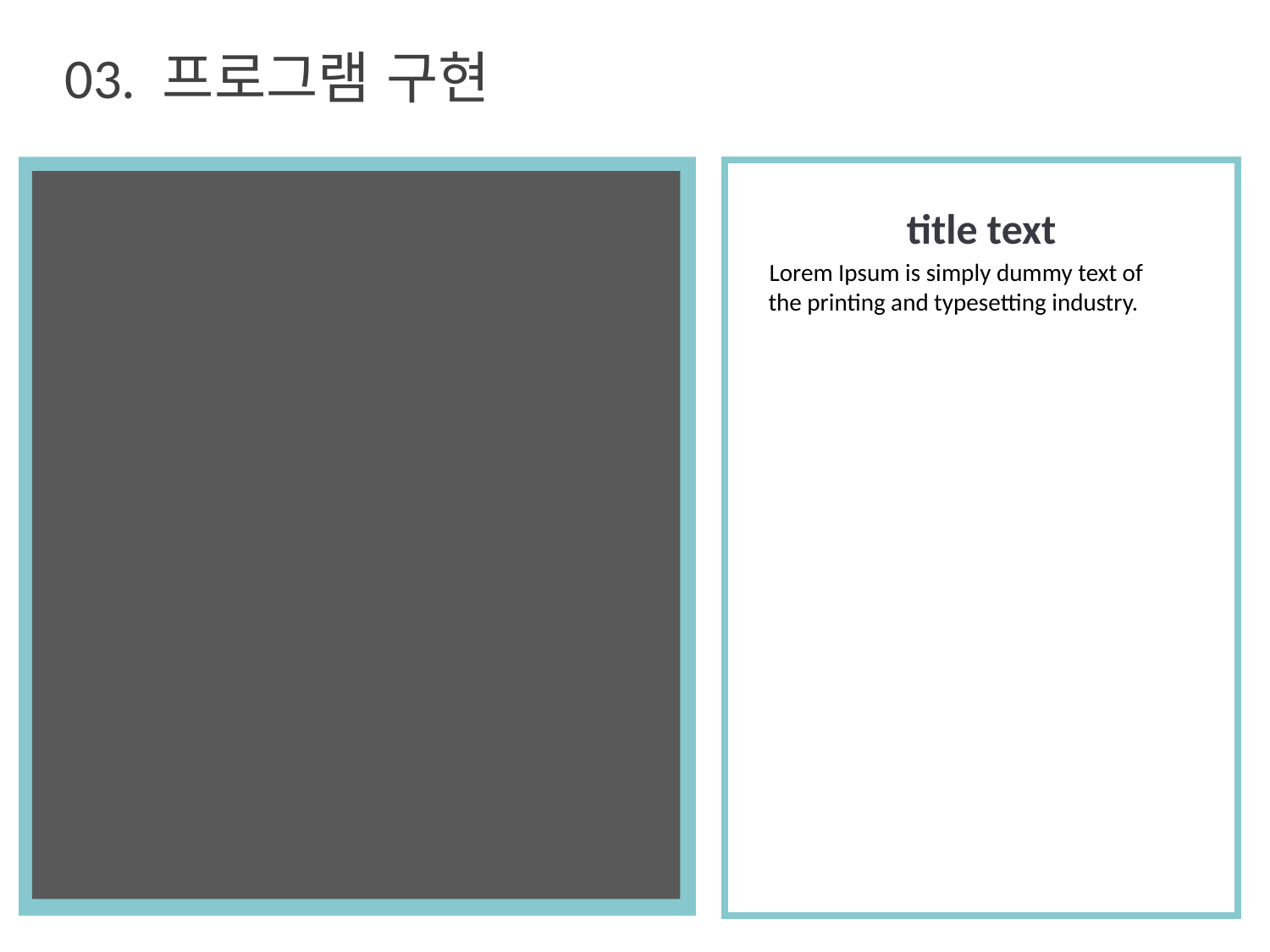

03. 프로그램 구현

title text
Lorem Ipsum is simply dummy text of the printing and typesetting industry.